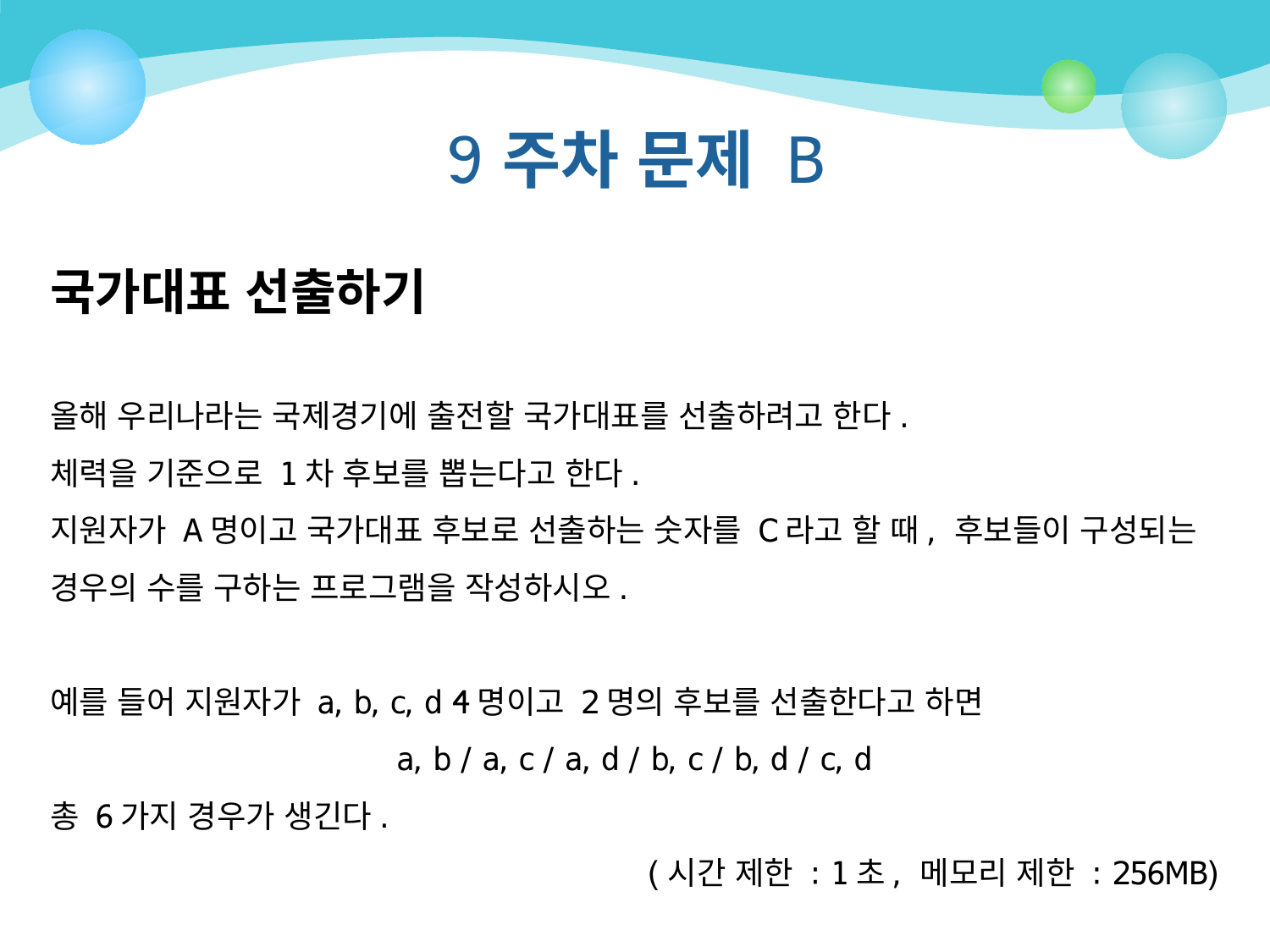

# 9주차 문제 B
국가대표 선출하기

올해 우리나라는 국제경기에 출전할 국가대표를 선출하려고 한다.
체력을 기준으로 1차 후보를 뽑는다고 한다.
지원자가 A명이고 국가대표 후보로 선출하는 숫자를 C라고 할 때, 후보들이 구성되는 경우의 수를 구하는 프로그램을 작성하시오.

예를 들어 지원자가 a, b, c, d 4명이고 2명의 후보를 선출한다고 하면
a, b / a, c / a, d / b, c / b, d / c, d
총 6가지 경우가 생긴다.
(시간 제한 : 1초, 메모리 제한 : 256MB)